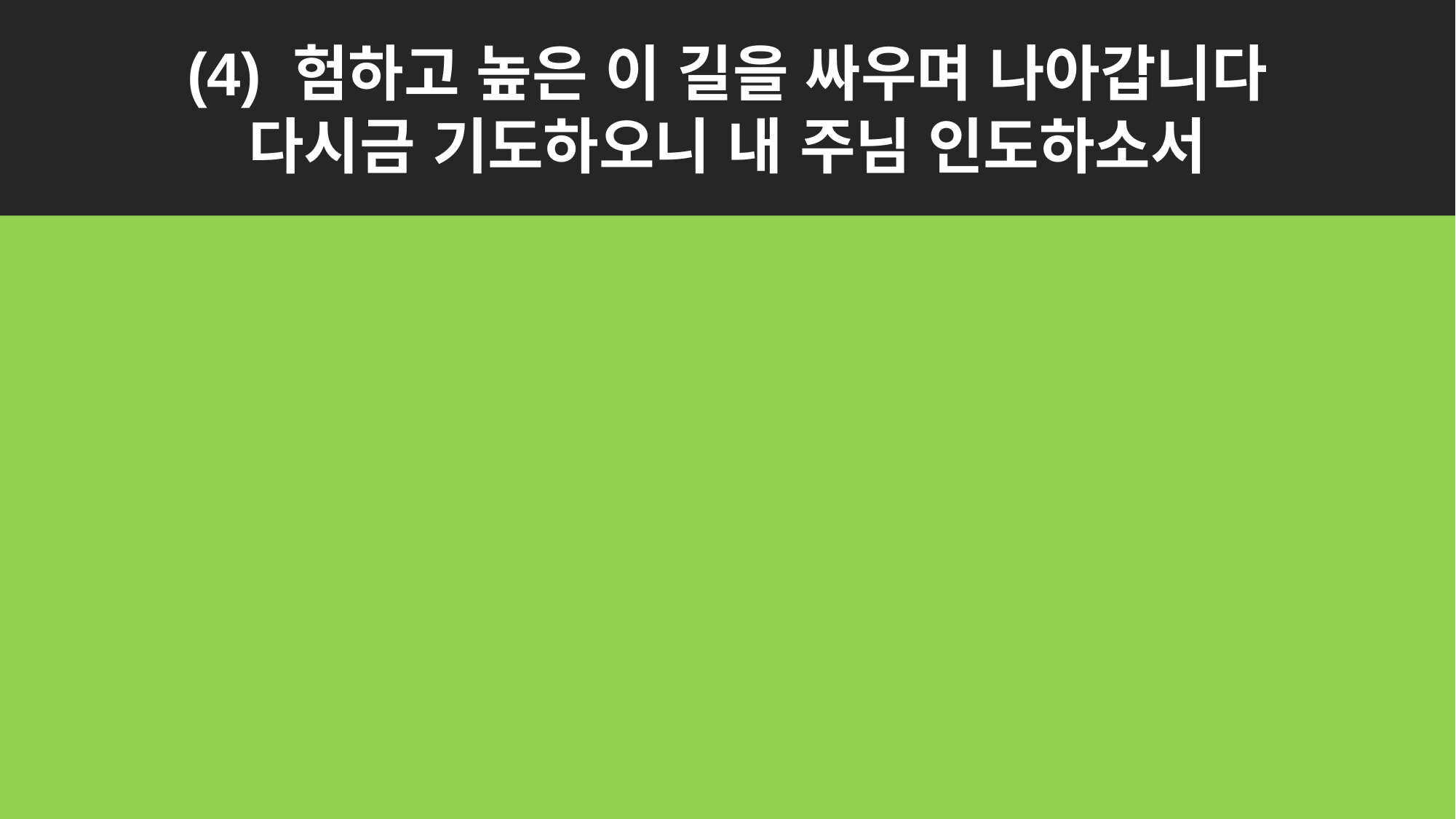

(4) 험하고 높은 이 길을 싸우며 나아갑니다
다시금 기도하오니 내 주님 인도하소서